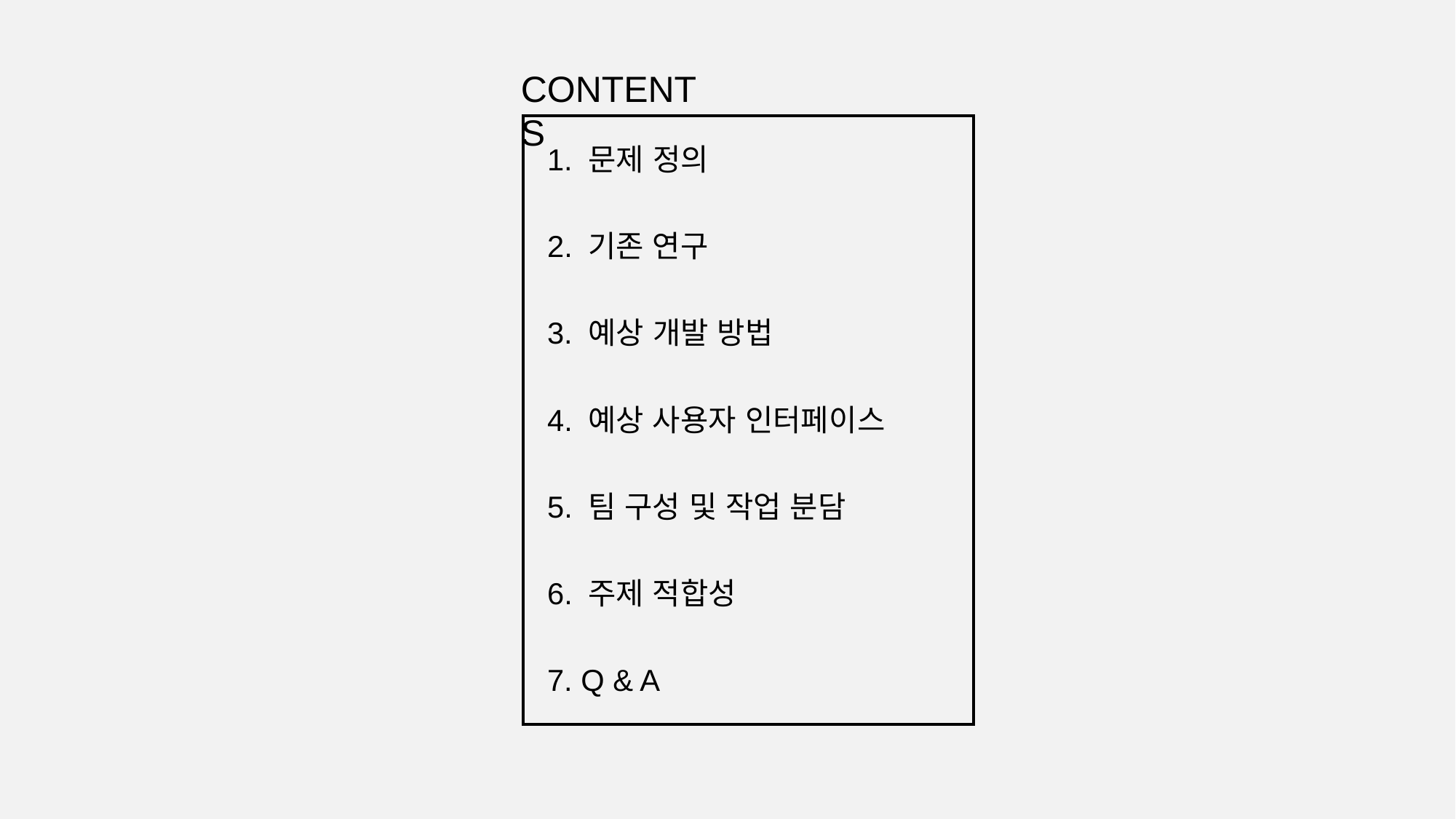

CONTENTS

1. 문제 정의
2. 기존 연구
3. 예상 개발 방법
4. 예상 사용자 인터페이스
5. 팀 구성 및 작업 분담
6. 주제 적합성
7. Q & A